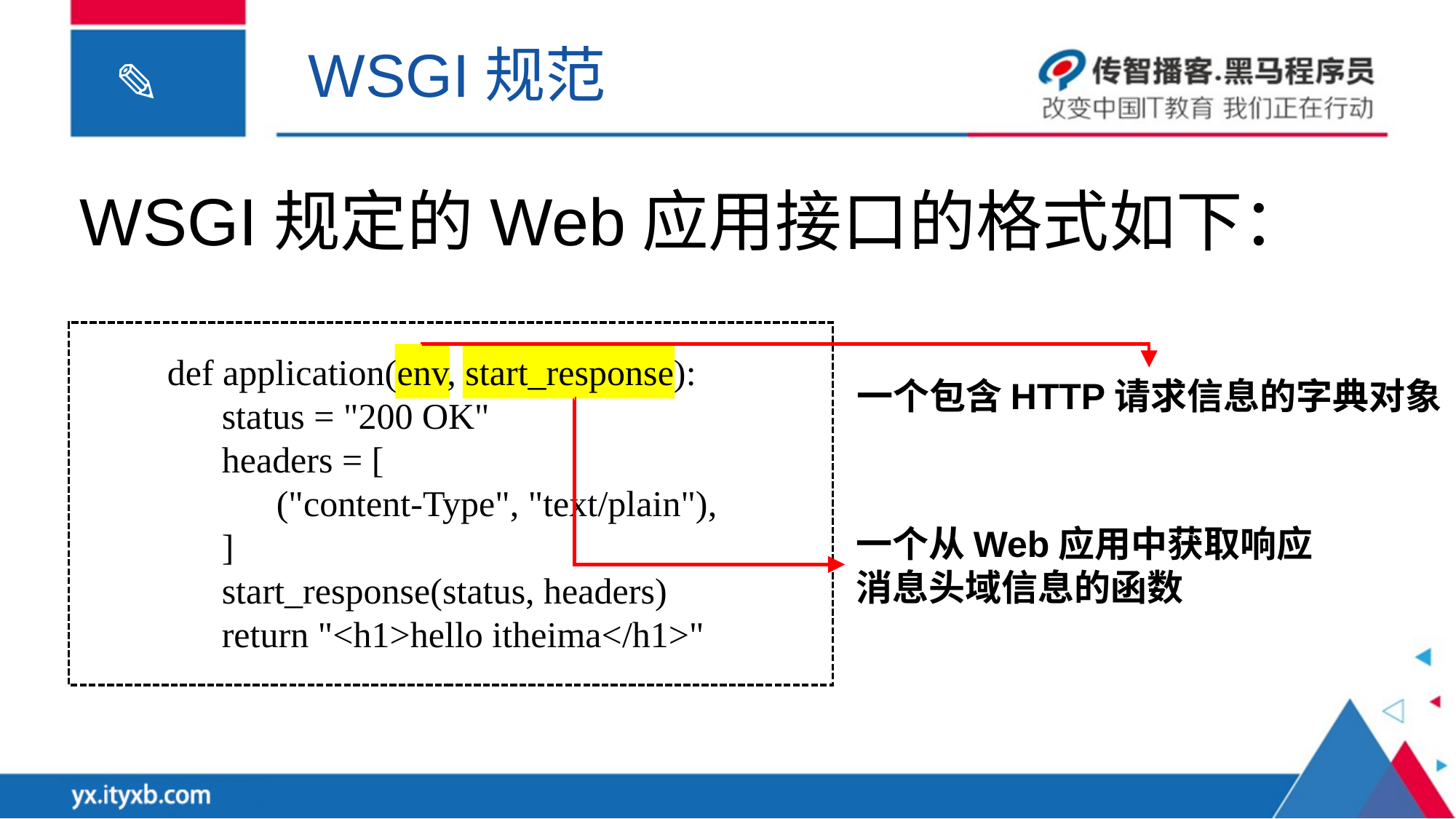

WSGI规范
WSGI规定的Web应用接口的格式如下：

def application(env, start_response):
      status = "200 OK"
      headers = [
            ("content-Type", "text/plain"),
      ]
      start_response(status, headers)
      return "<h1>hello itheima</h1>"

一个包含HTTP请求信息的字典对象
一个从Web应用中获取响应
消息头域信息的函数